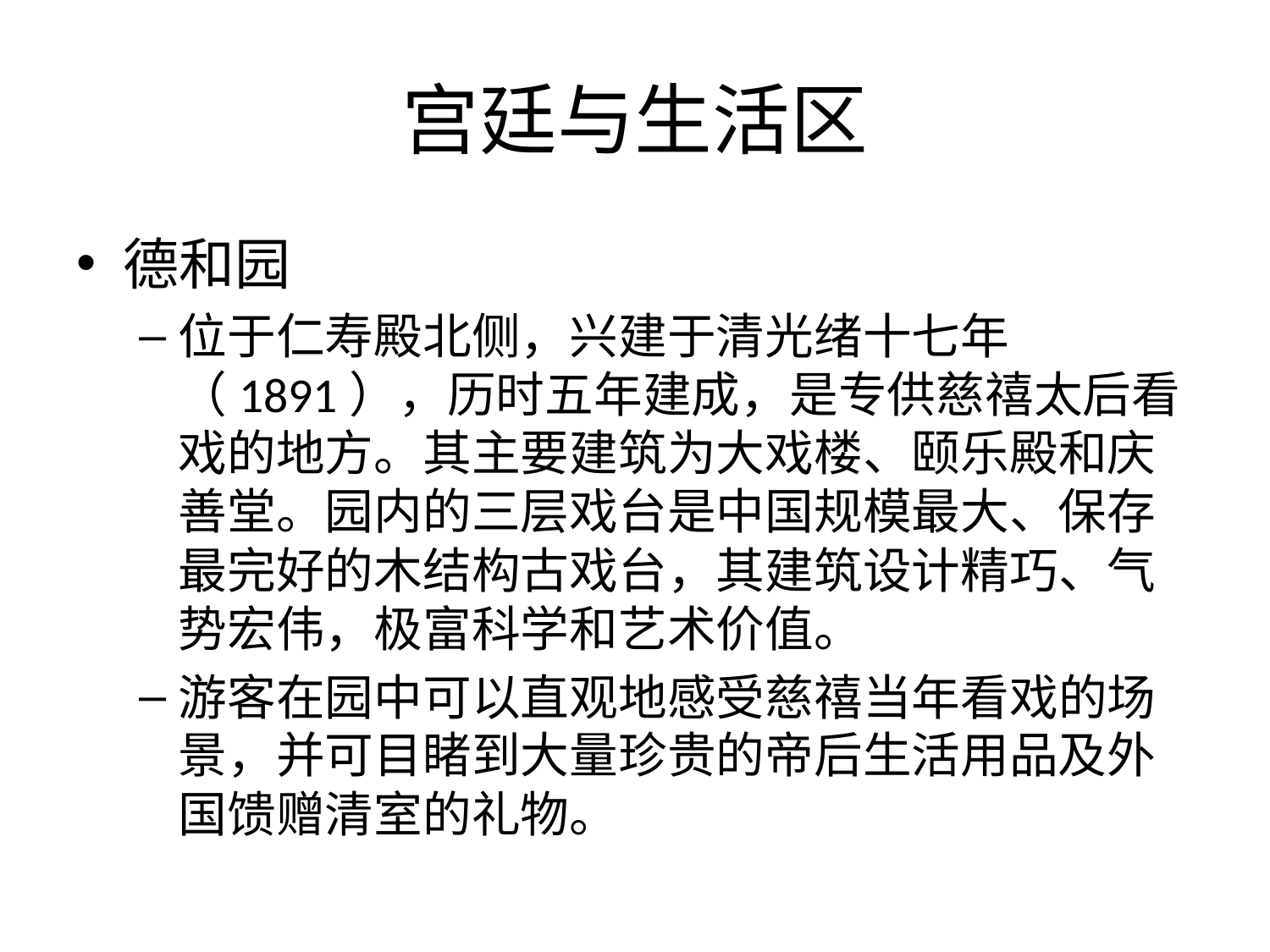

# 宫廷与生活区
德和园
位于仁寿殿北侧，兴建于清光绪十七年（1891），历时五年建成，是专供慈禧太后看戏的地方。其主要建筑为大戏楼、颐乐殿和庆善堂。园内的三层戏台是中国规模最大、保存最完好的木结构古戏台，其建筑设计精巧、气势宏伟，极富科学和艺术价值。
游客在园中可以直观地感受慈禧当年看戏的场景，并可目睹到大量珍贵的帝后生活用品及外国馈赠清室的礼物。